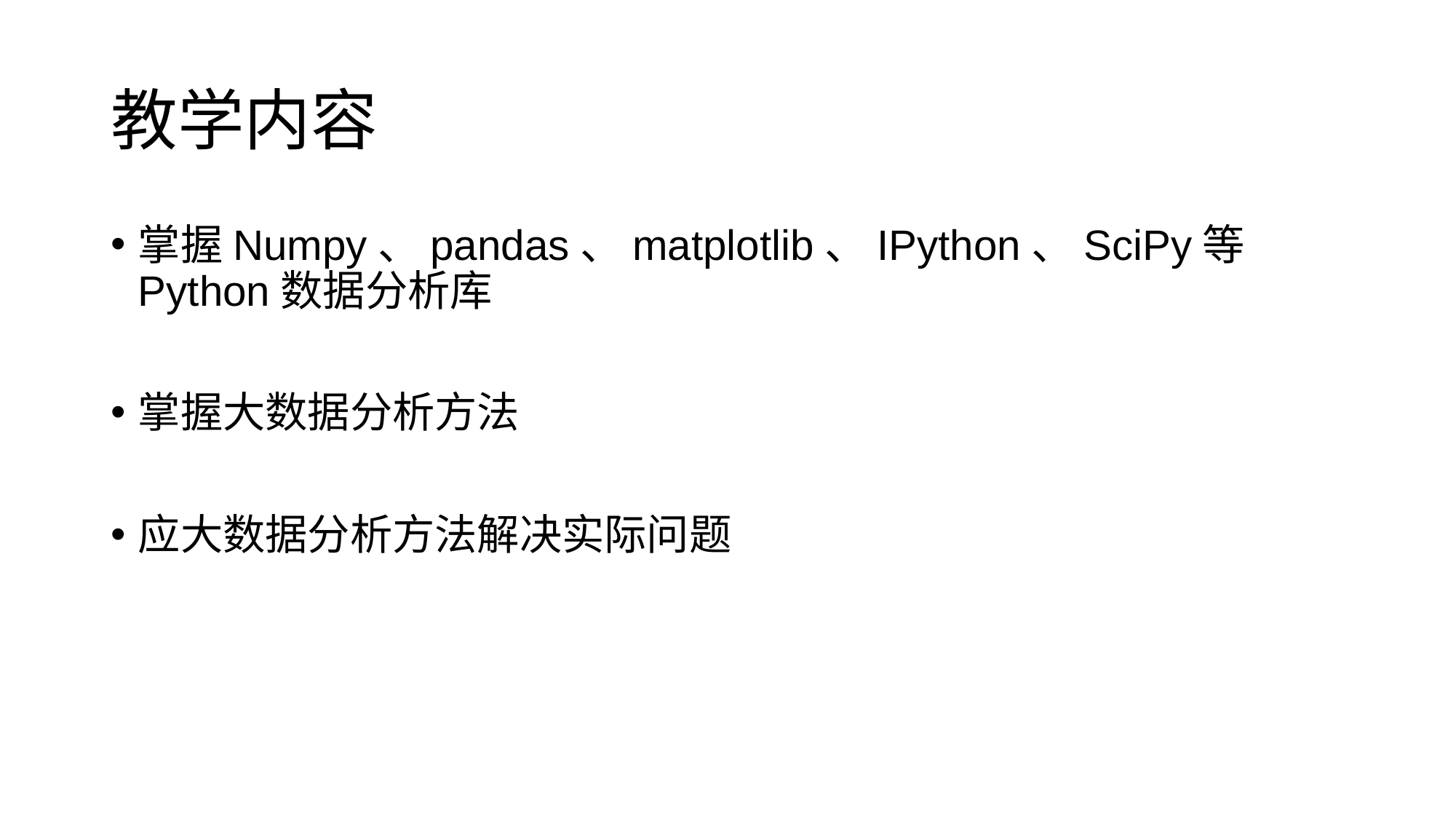

# 教学内容
掌握Numpy、pandas、matplotlib、IPython、SciPy等Python数据分析库

掌握大数据分析方法

应大数据分析方法解决实际问题